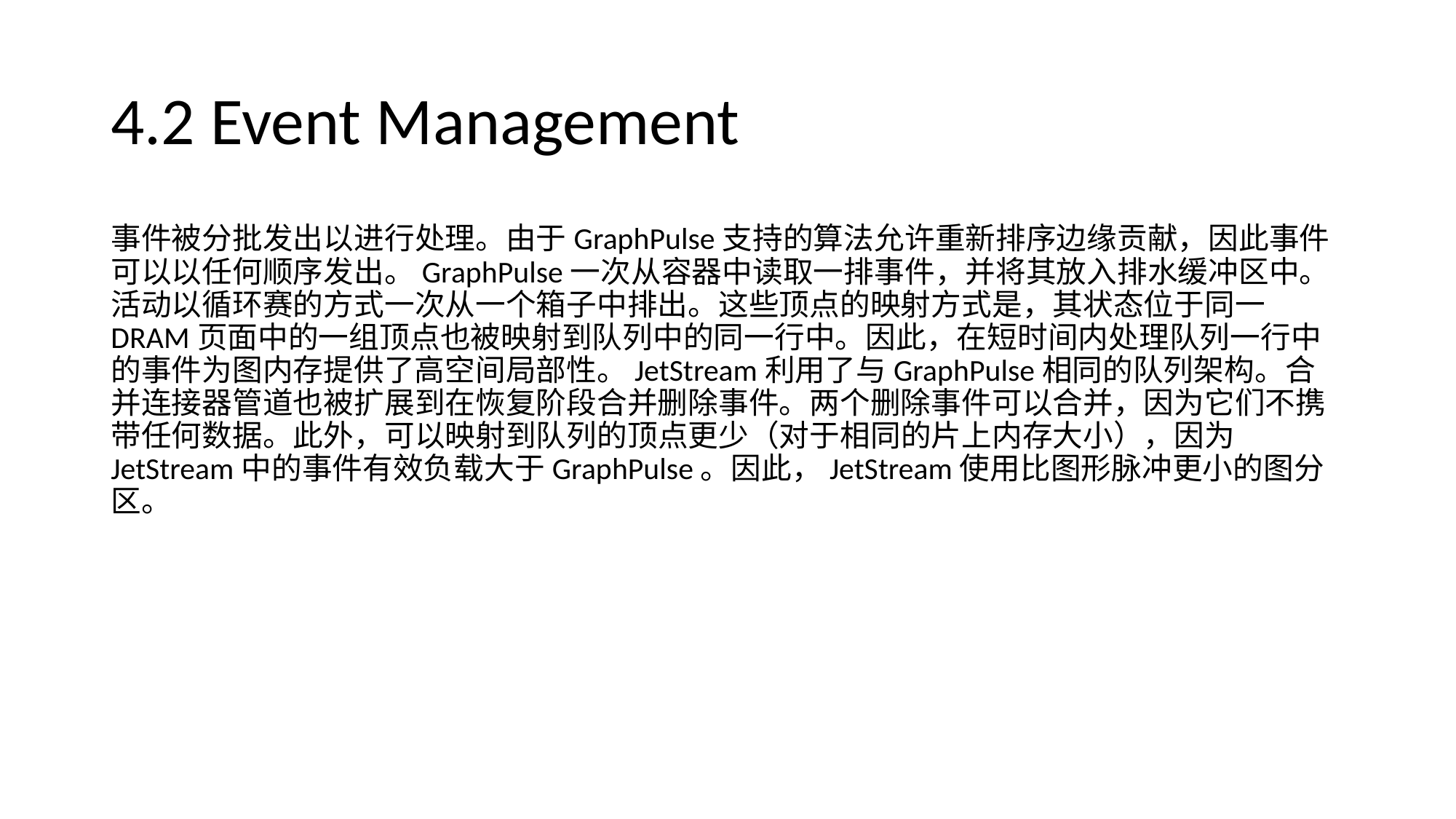

# 4.2 Event Management
事件被分批发出以进行处理。由于GraphPulse支持的算法允许重新排序边缘贡献，因此事件可以以任何顺序发出。GraphPulse一次从容器中读取一排事件，并将其放入排水缓冲区中。活动以循环赛的方式一次从一个箱子中排出。这些顶点的映射方式是，其状态位于同一DRAM页面中的一组顶点也被映射到队列中的同一行中。因此，在短时间内处理队列一行中的事件为图内存提供了高空间局部性。JetStream利用了与GraphPulse相同的队列架构。合并连接器管道也被扩展到在恢复阶段合并删除事件。两个删除事件可以合并，因为它们不携带任何数据。此外，可以映射到队列的顶点更少（对于相同的片上内存大小），因为JetStream中的事件有效负载大于GraphPulse。因此，JetStream使用比图形脉冲更小的图分区。